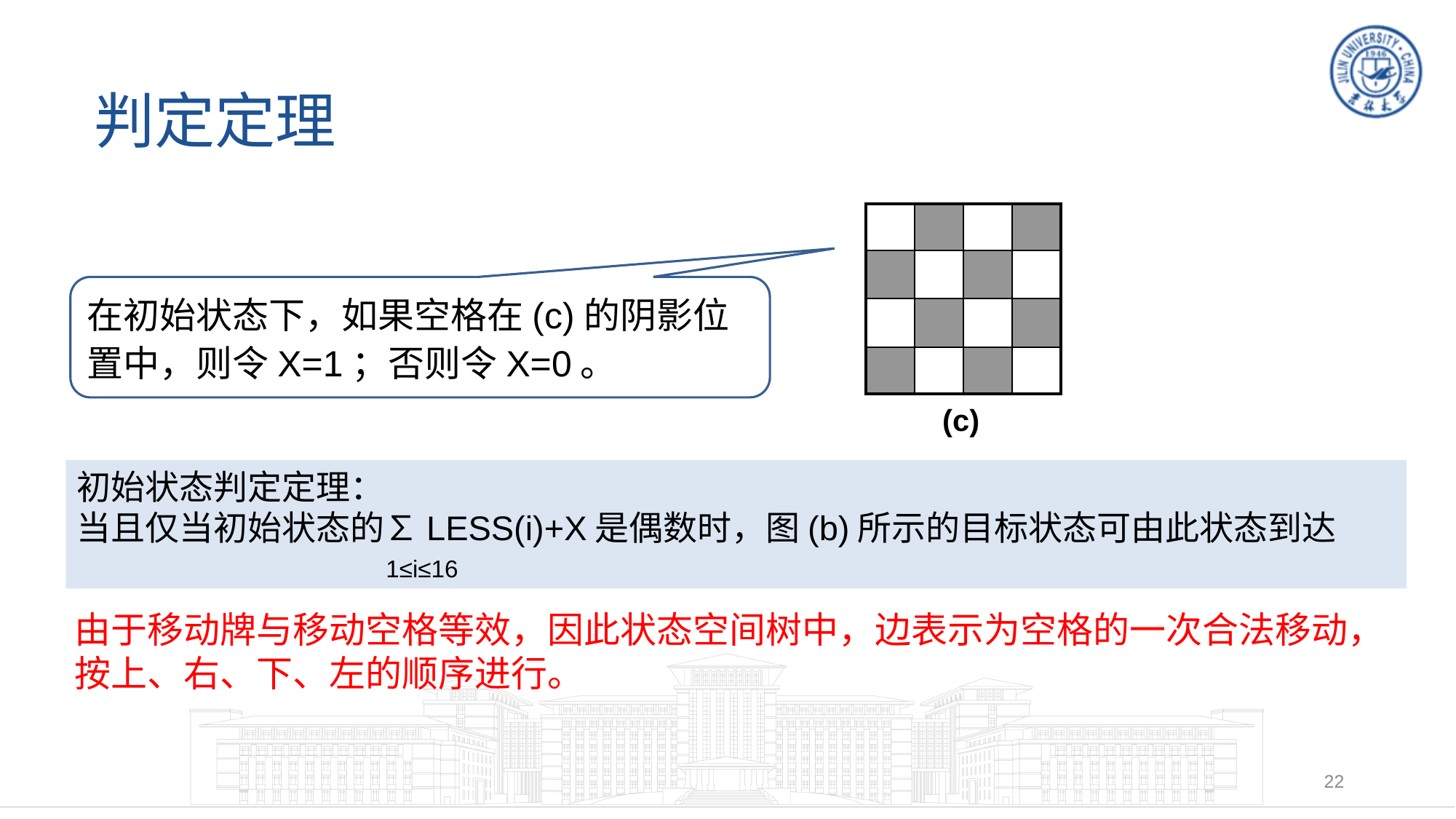

# 判定定理
|  |  |  |  |
| --- | --- | --- | --- |
|  |  |  |  |
|  |  |  |  |
|  |  |  |  |
在初始状态下，如果空格在(c)的阴影位置中，则令X=1；否则令X=0。

(c)
初始状态判定定理：
当且仅当初始状态的∑LESS(i)+X是偶数时，图(b)所示的目标状态可由此状态到达
1≤i≤16
由于移动牌与移动空格等效，因此状态空间树中，边表示为空格的一次合法移动，按上、右、下、左的顺序进行。
22